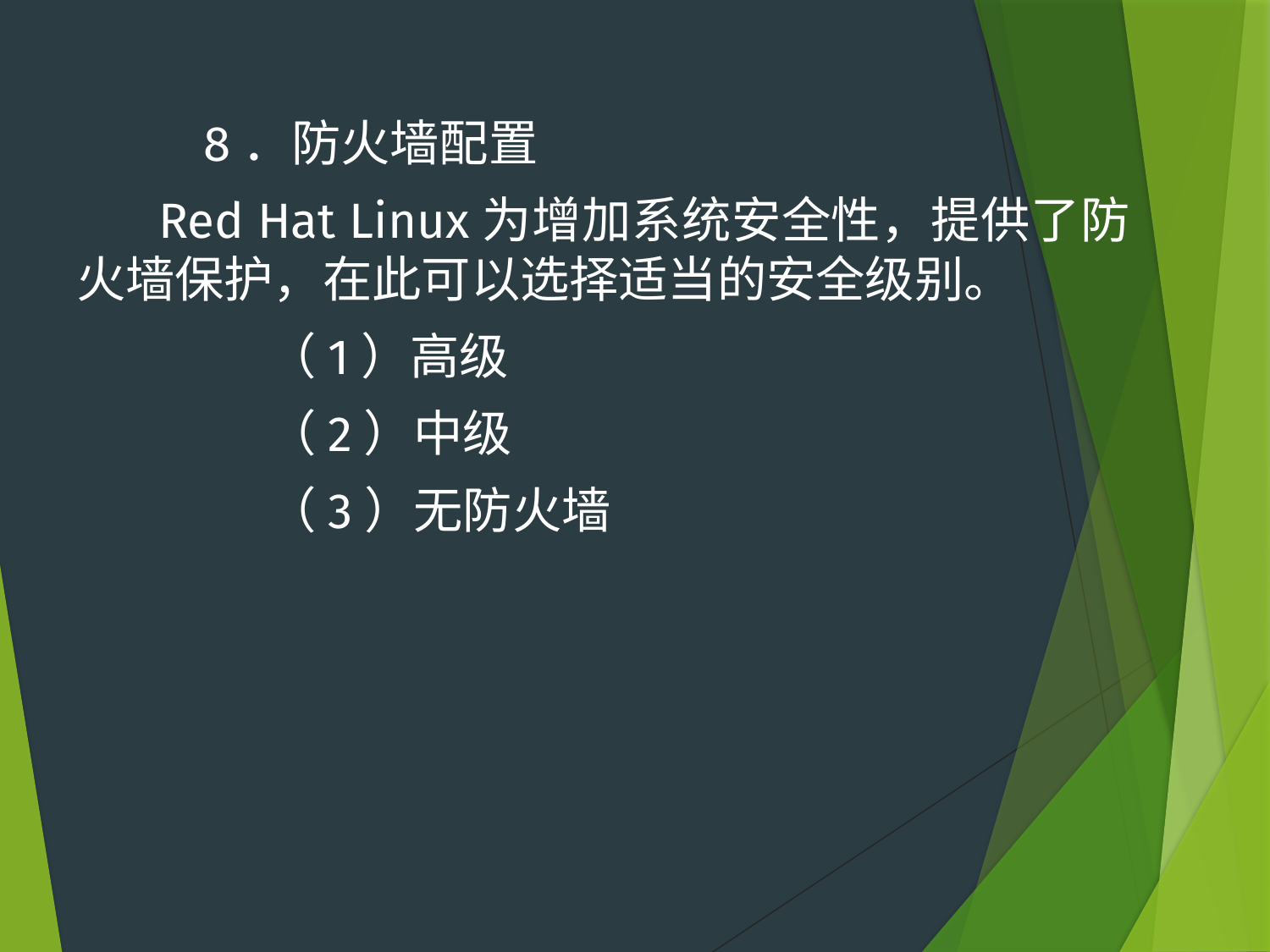

8．防火墙配置
      Red Hat Linux为增加系统安全性，提供了防火墙保护，在此可以选择适当的安全级别。
（1）高级
（2）中级
（3）无防火墙